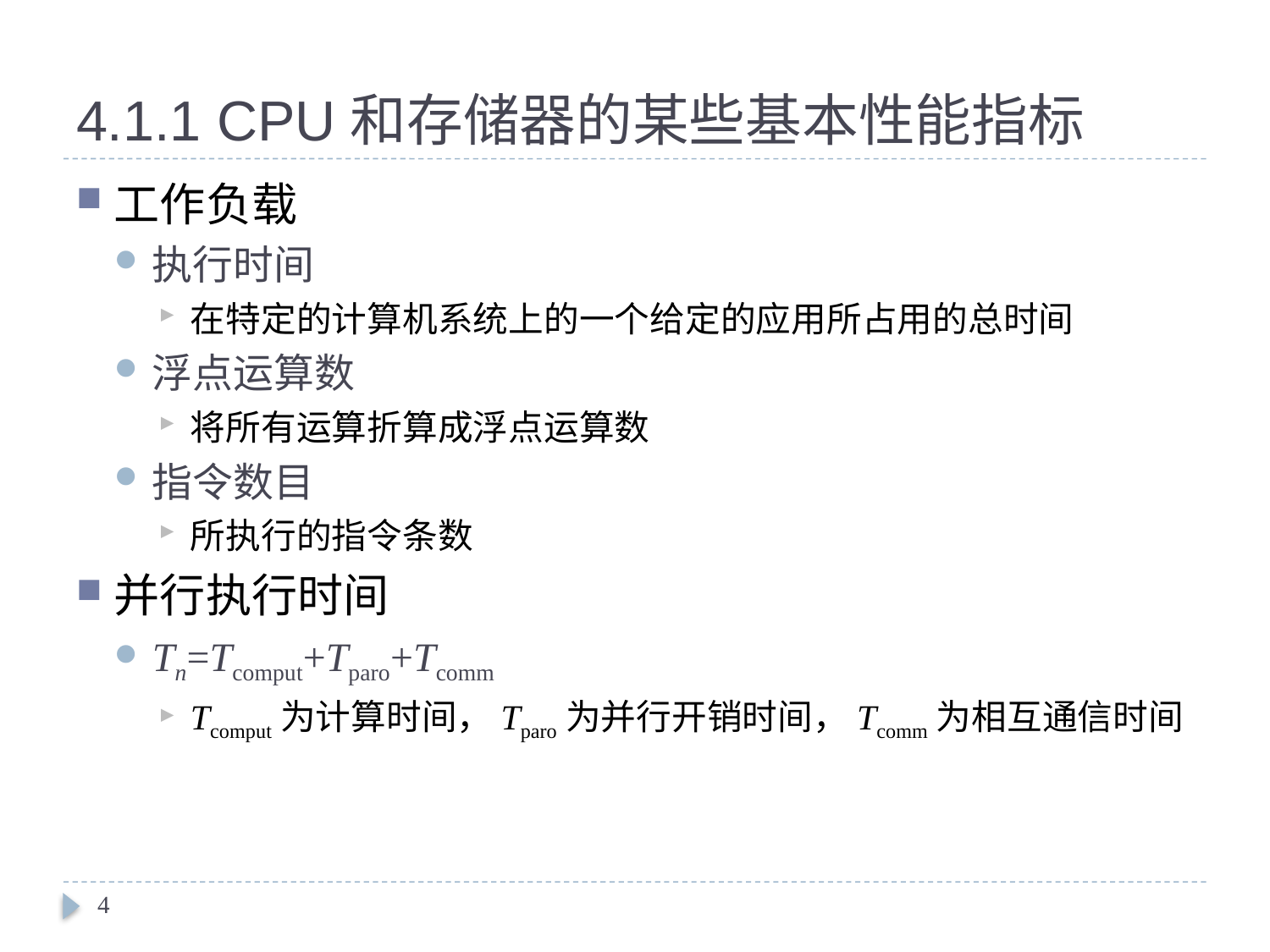

# 4.1.1 CPU和存储器的某些基本性能指标
工作负载
执行时间
在特定的计算机系统上的一个给定的应用所占用的总时间
浮点运算数
将所有运算折算成浮点运算数
指令数目
所执行的指令条数
并行执行时间
Tn=Tcomput+Tparo+Tcomm
Tcomput为计算时间，Tparo为并行开销时间，Tcomm为相互通信时间
4